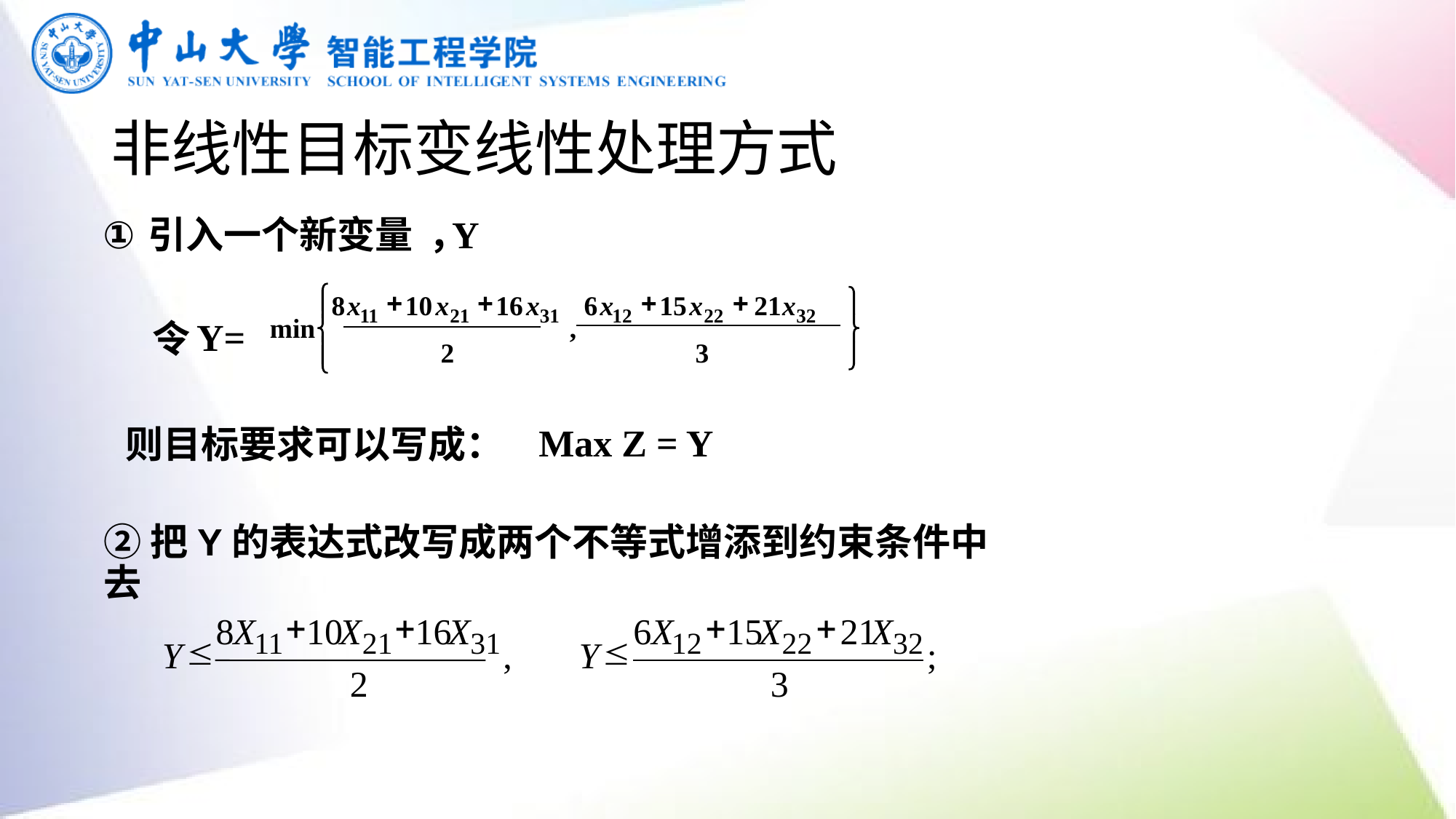

# 非线性目标变线性处理方式
①
引入一个新变量
，
Y

+
+
+
+

8
x
10
x
16
x
6
x
15
x
21
x
11
21
31
12
22
32
min
,

2
3

Y=
令
Max Z = Y

则目标要求可以写成：
②把Y的表达式改写成两个不等式增添到约束条件中去
+
+
+
+
8
X
10
X
16
X
6
X
15
X
21
X
11
21
31
12
22
32
≤
≤
Y
,
Y
;

2
3